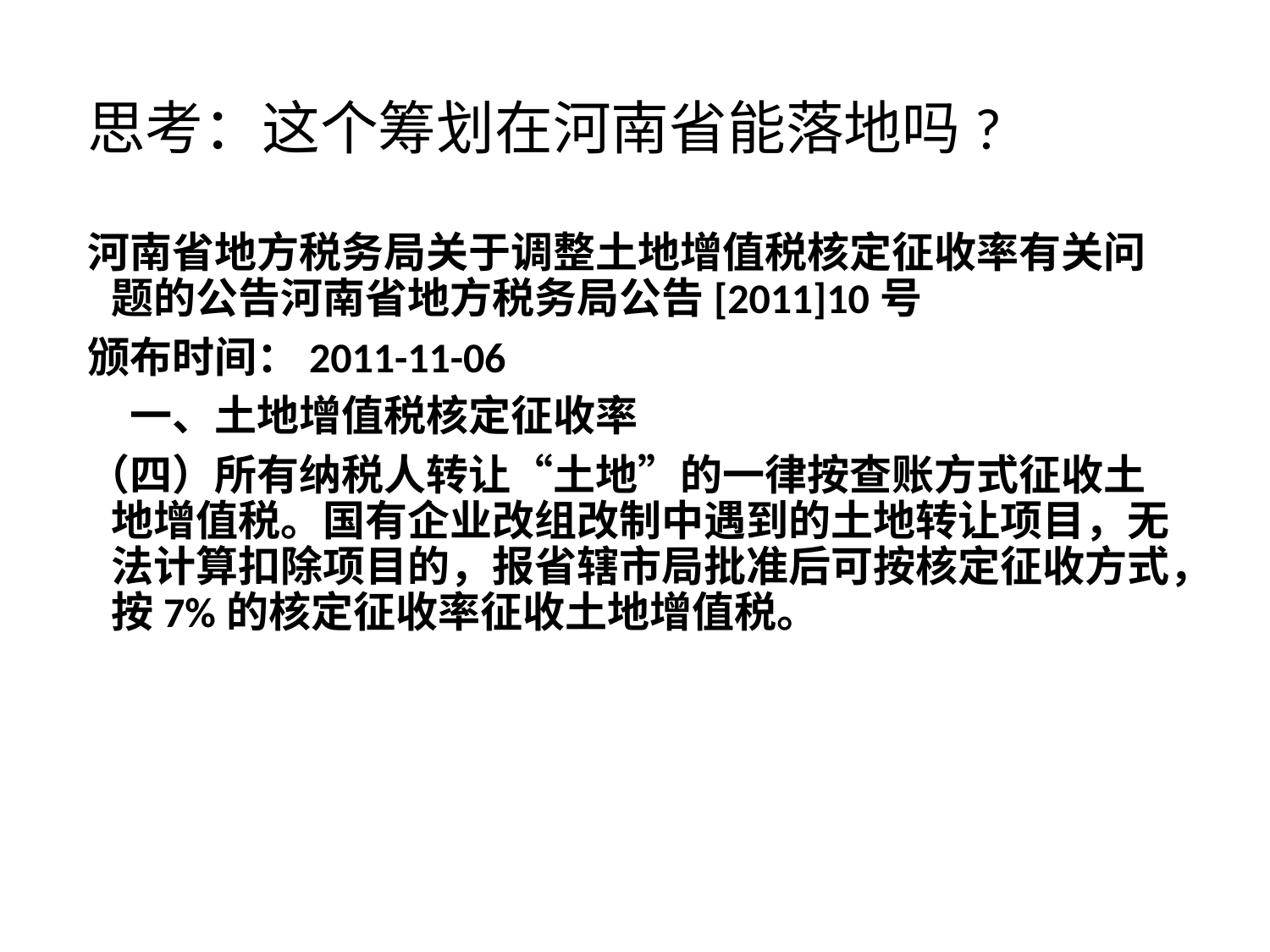

# 思考：这个筹划在河南省能落地吗?
河南省地方税务局关于调整土地增值税核定征收率有关问题的公告河南省地方税务局公告[2011]10号
颁布时间：2011-11-06
　一、土地增值税核定征收率
（四）所有纳税人转让“土地”的一律按查账方式征收土地增值税。国有企业改组改制中遇到的土地转让项目，无法计算扣除项目的，报省辖市局批准后可按核定征收方式，按7%的核定征收率征收土地增值税。